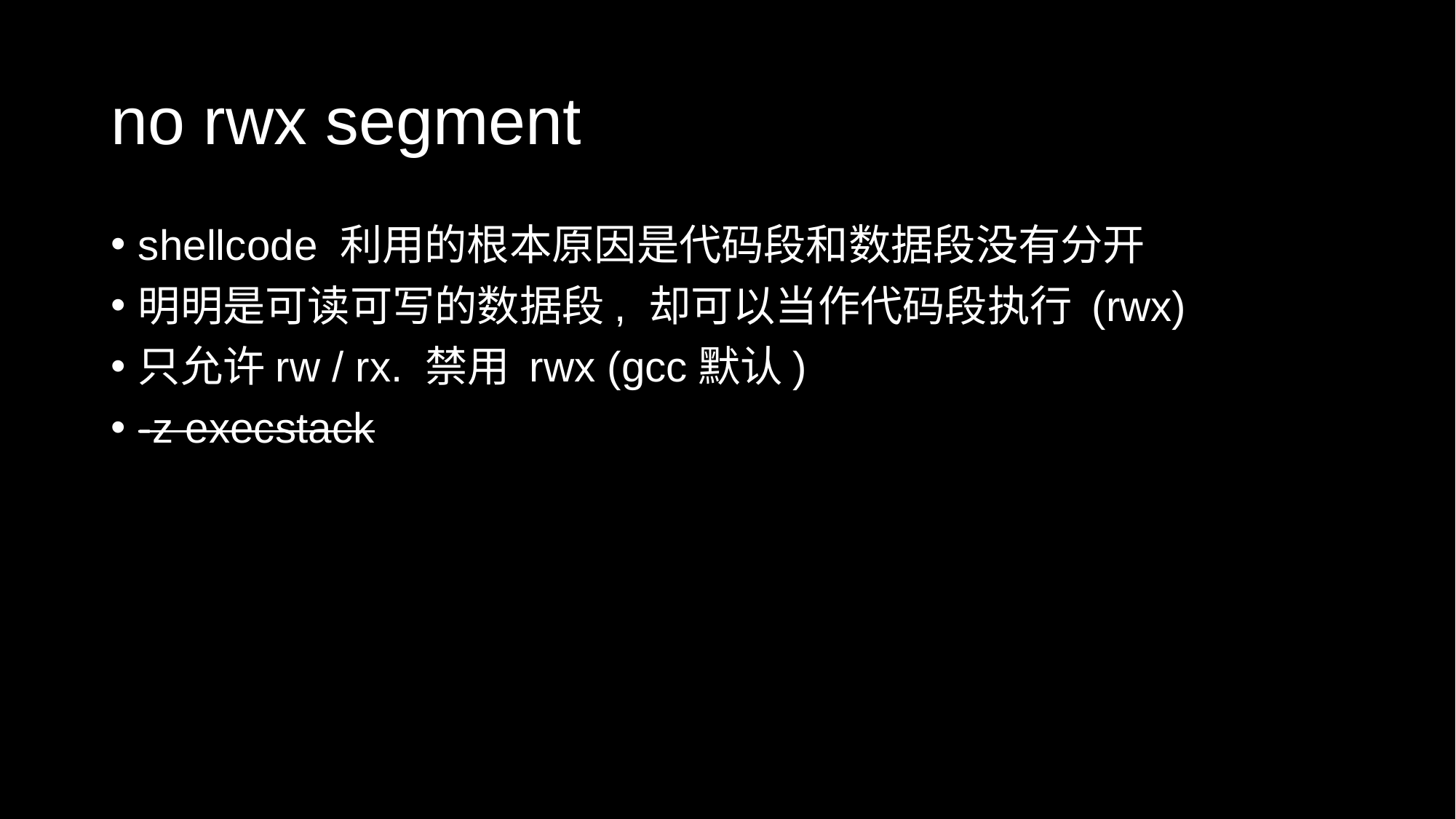

# no rwx segment
shellcode 利用的根本原因是代码段和数据段没有分开
明明是可读可写的数据段, 却可以当作代码段执行 (rwx)
只允许rw / rx. 禁用 rwx (gcc默认)
-z execstack